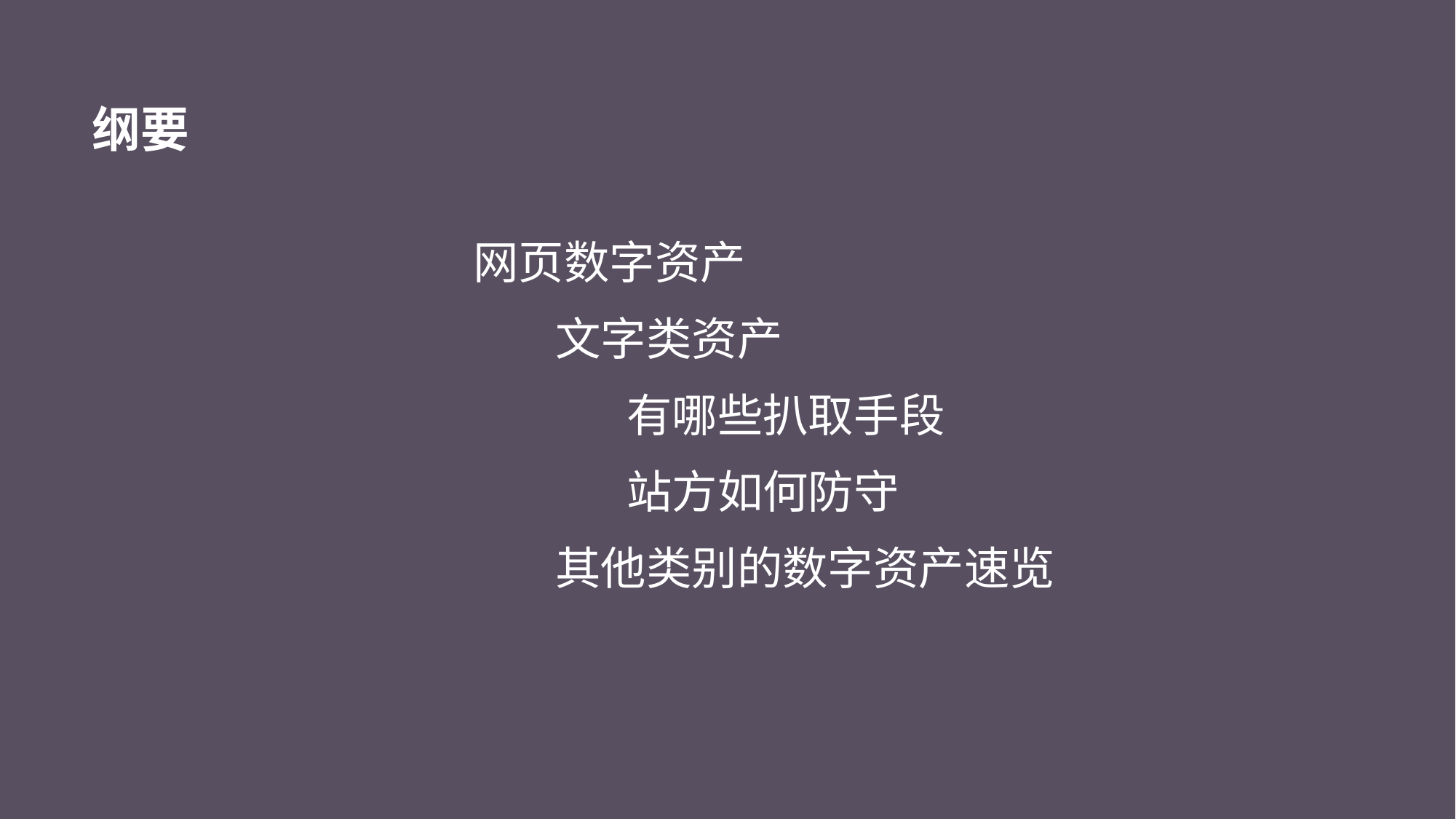

# 纲要
网页数字资产
       文字类资产
              有哪些扒取手段
              站方如何防守
       其他类别的数字资产速览